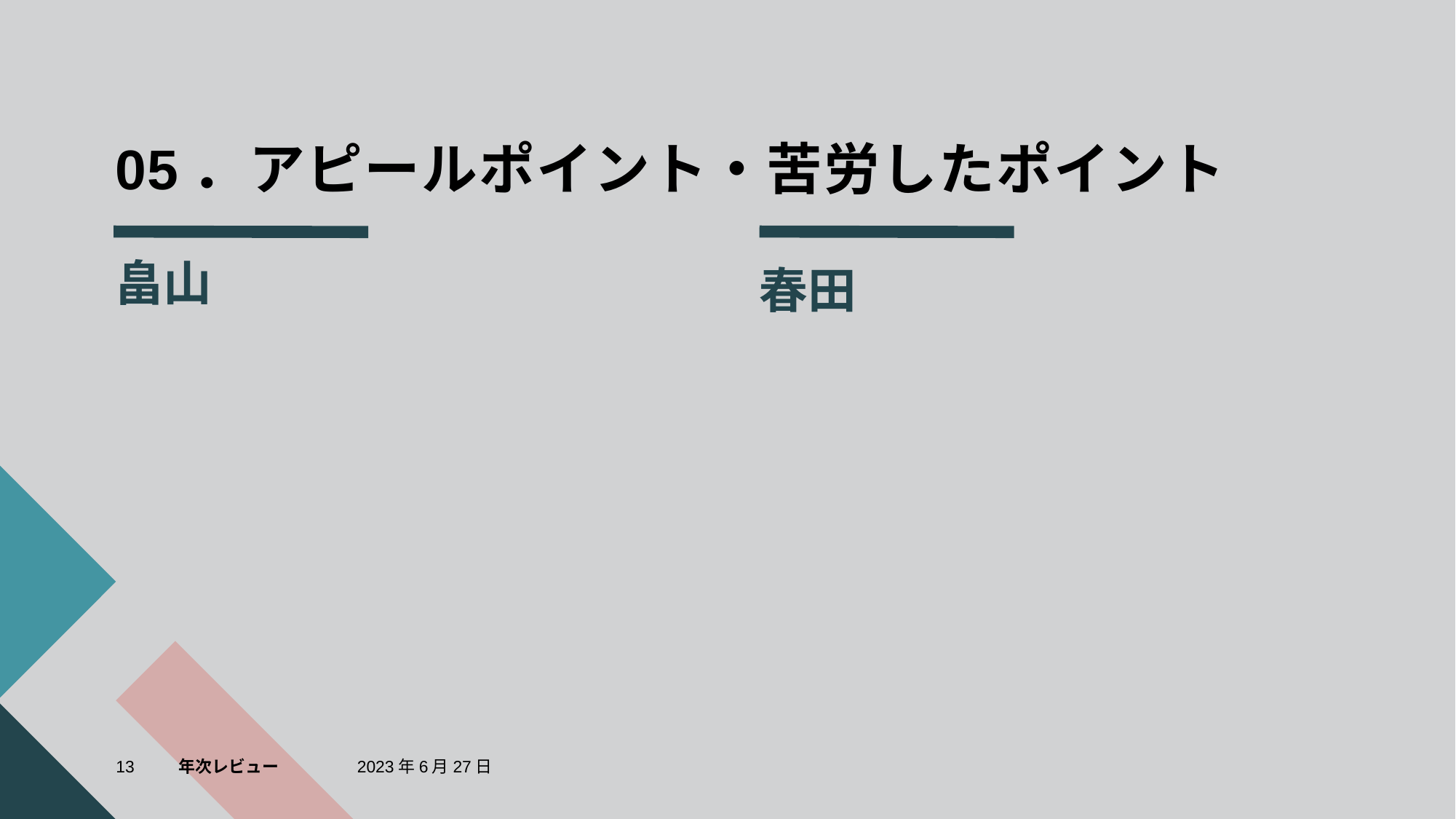

# 05．アピールポイント・苦労したポイント
畠山
春田

13
年次レビュー
2023年6月27日